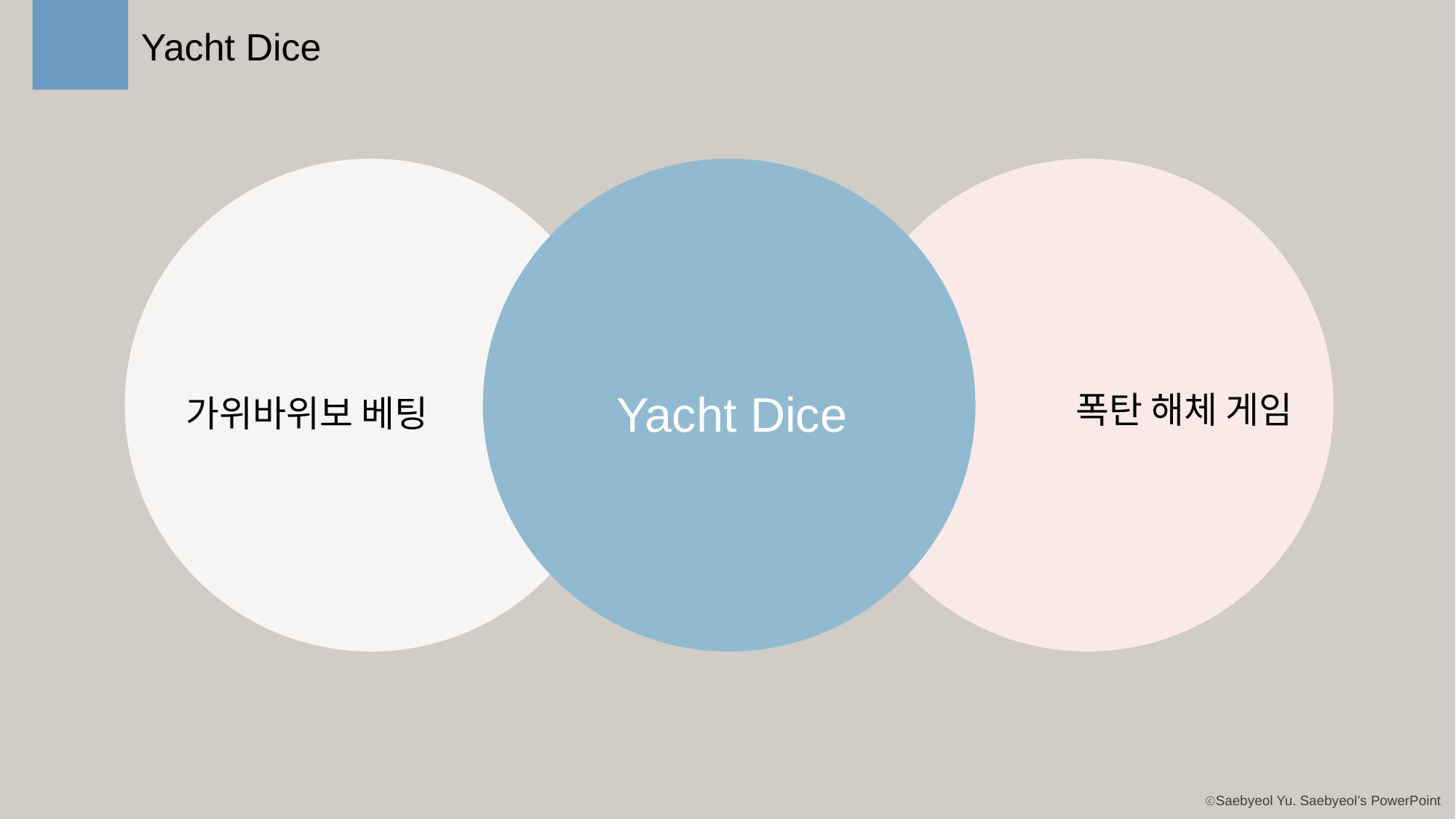

Yacht Dice

Yacht Dice
폭탄 해체 게임
가위바위보 베팅